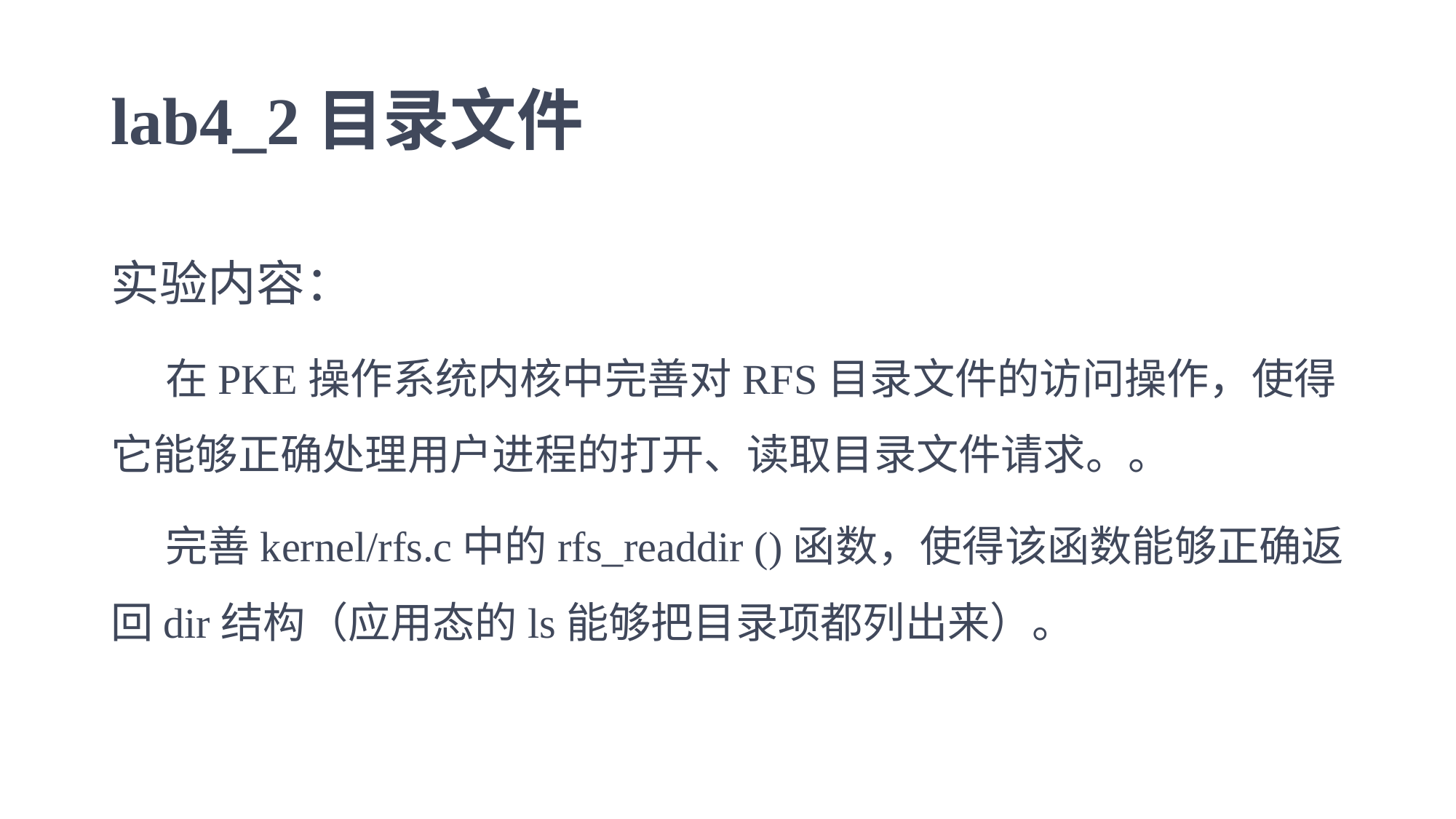

# lab4_2目录文件
实验内容：
在PKE操作系统内核中完善对RFS目录文件的访问操作，使得它能够正确处理用户进程的打开、读取目录文件请求。。
完善kernel/rfs.c中的rfs_readdir ()函数，使得该函数能够正确返回dir结构（应用态的ls能够把目录项都列出来）。